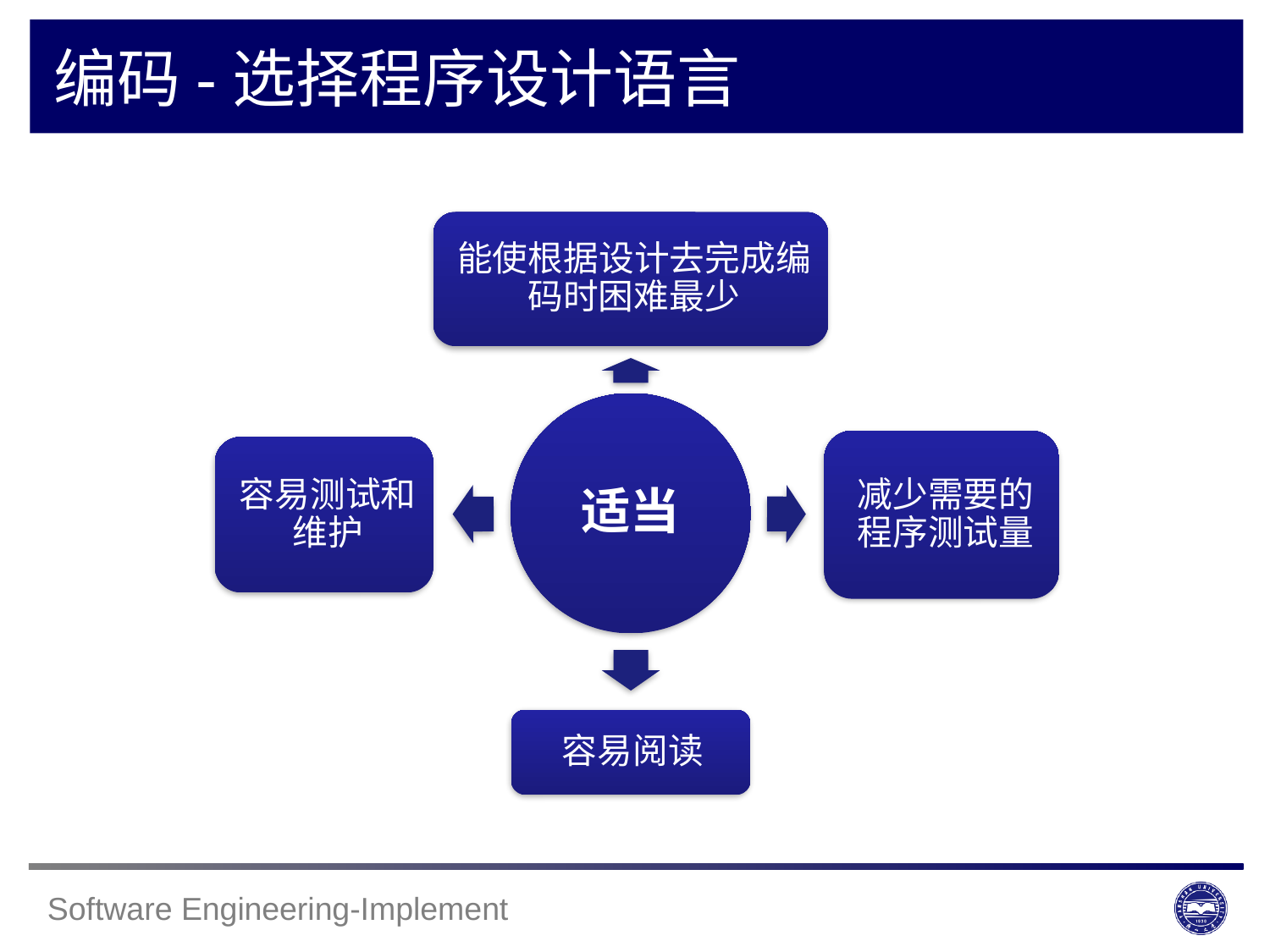

编码-选择程序设计语言
适当

能使根据设计去完成编码时困难最少

减少需要的程序测试量

容易阅读

容易测试和维护